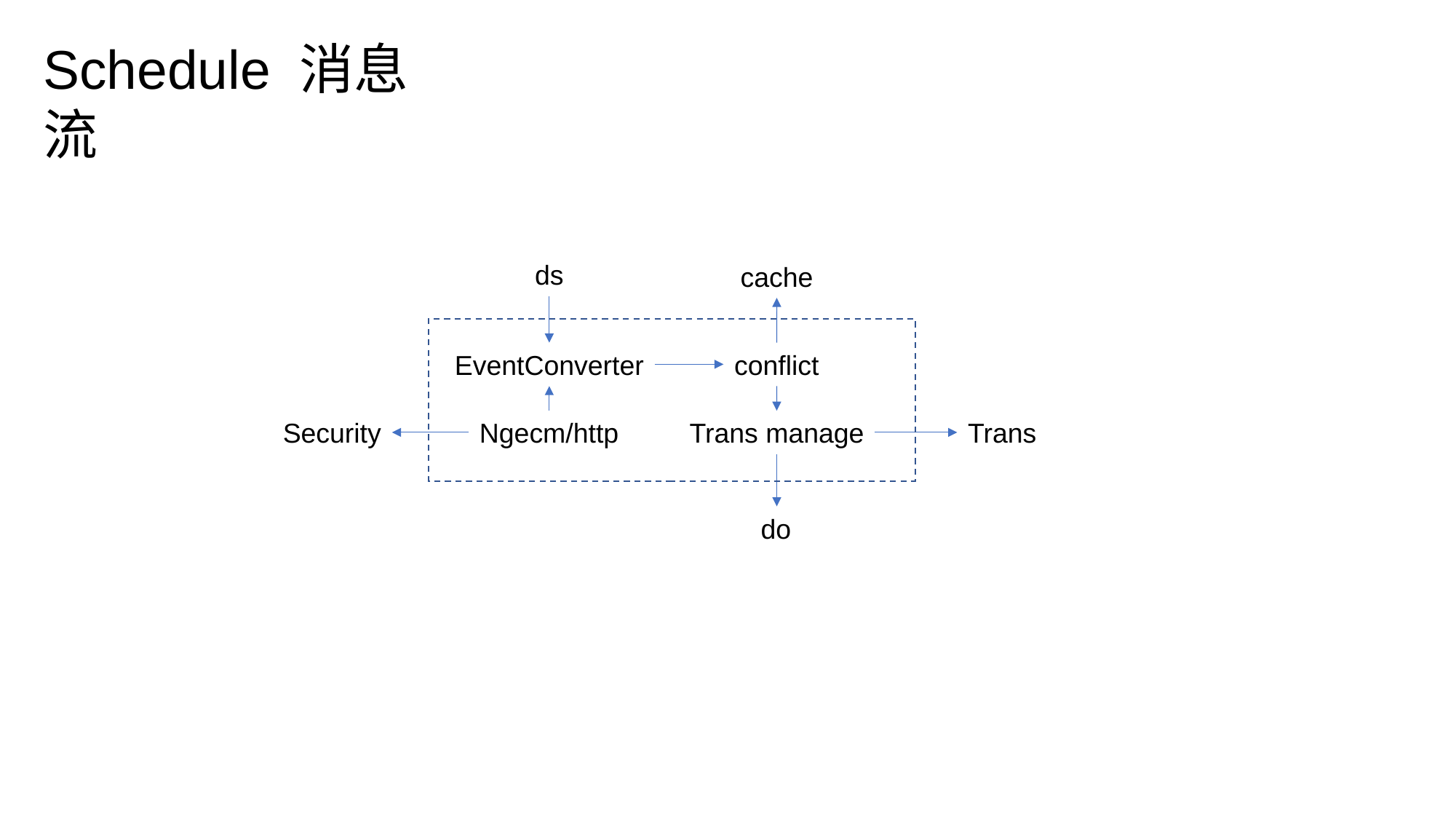

Schedule 消息流
ds
cache

EventConverter
conflict
Security
Ngecm/http
Trans manage
Trans
do